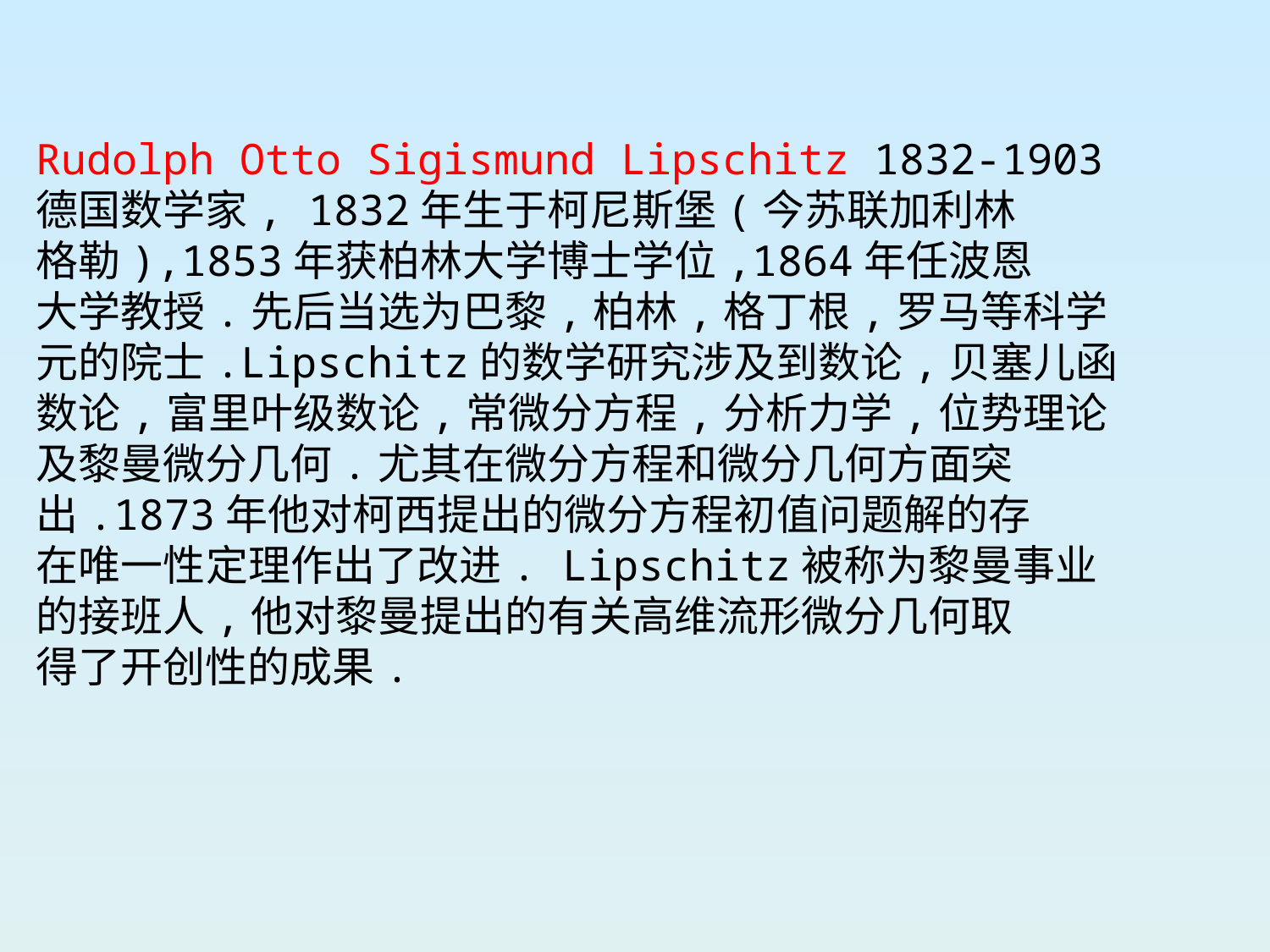

Rudolph Otto Sigismund Lipschitz 1832-1903
德国数学家, 1832年生于柯尼斯堡(今苏联加利林
格勒),1853年获柏林大学博士学位,1864年任波恩
大学教授.先后当选为巴黎,柏林,格丁根,罗马等科学
元的院士.Lipschitz的数学研究涉及到数论,贝塞儿函
数论,富里叶级数论,常微分方程,分析力学,位势理论
及黎曼微分几何.尤其在微分方程和微分几何方面突
出.1873年他对柯西提出的微分方程初值问题解的存
在唯一性定理作出了改进. Lipschitz被称为黎曼事业
的接班人,他对黎曼提出的有关高维流形微分几何取
得了开创性的成果.